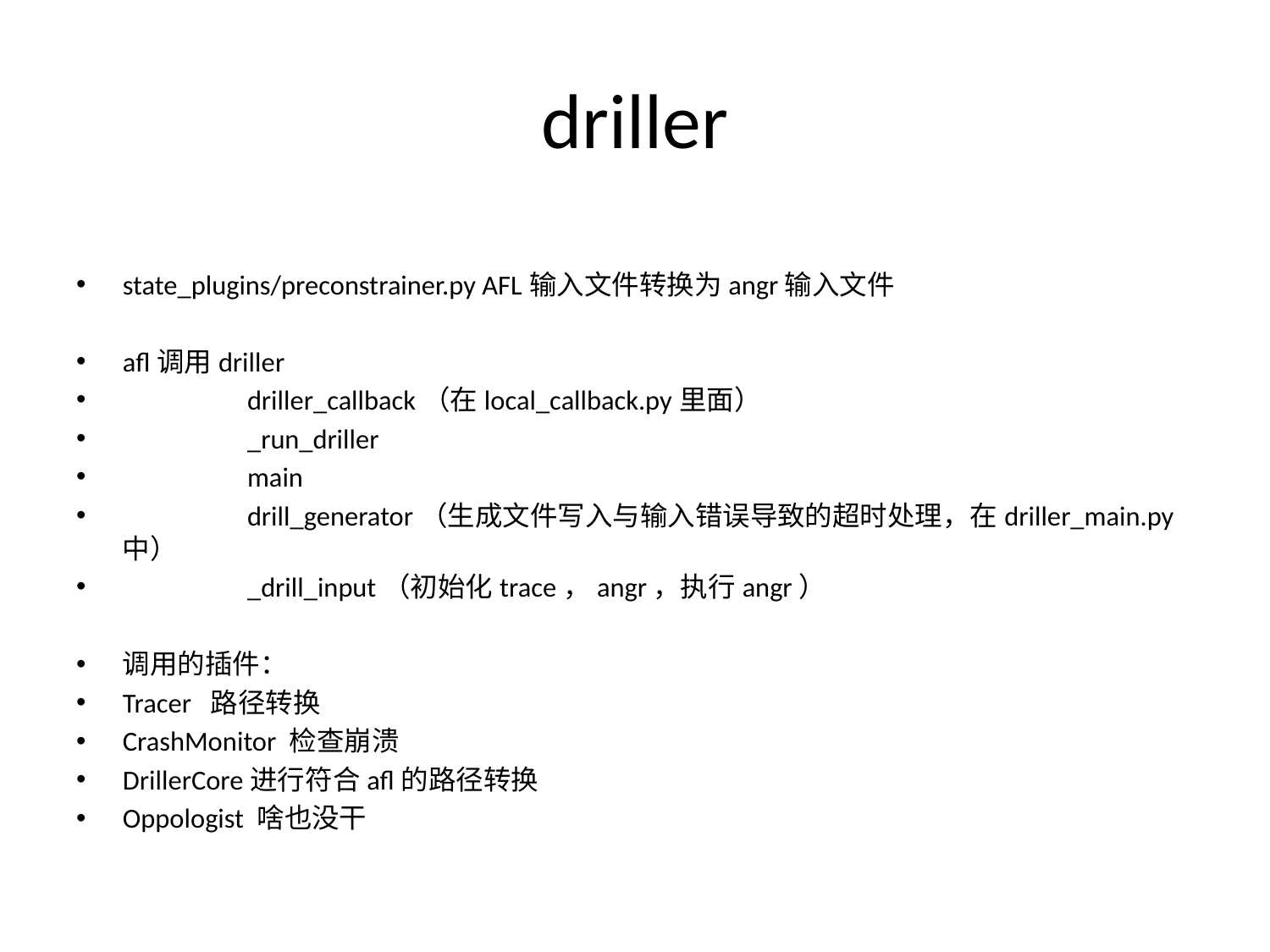

# driller

state_plugins/preconstrainer.py AFL输入文件转换为angr输入文件

afl调用driller
	driller_callback（在local_callback.py里面）
		_run_driller
			main
				drill_generator（生成文件写入与输入错误导致的超时处理，在driller_main.py中）
					_drill_input（初始化trace，angr，执行angr）

调用的插件：
Tracer  路径转换
CrashMonitor 检查崩溃
DrillerCore进行符合afl的路径转换
Oppologist 啥也没干